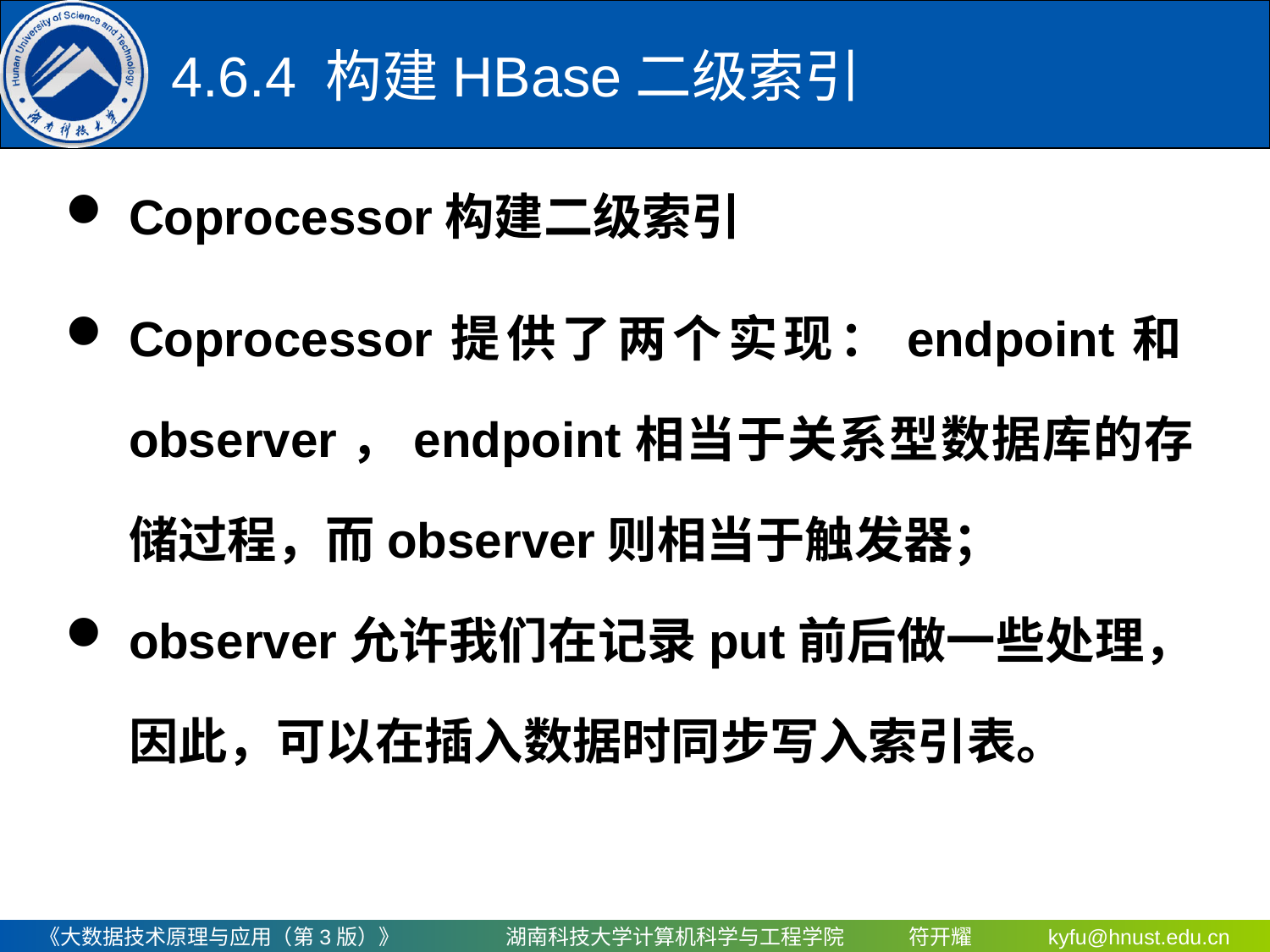

4.6.4 构建HBase二级索引
Coprocessor构建二级索引
Coprocessor提供了两个实现：endpoint和observer，endpoint相当于关系型数据库的存储过程，而observer则相当于触发器；
observer允许我们在记录put前后做一些处理，因此，可以在插入数据时同步写入索引表。